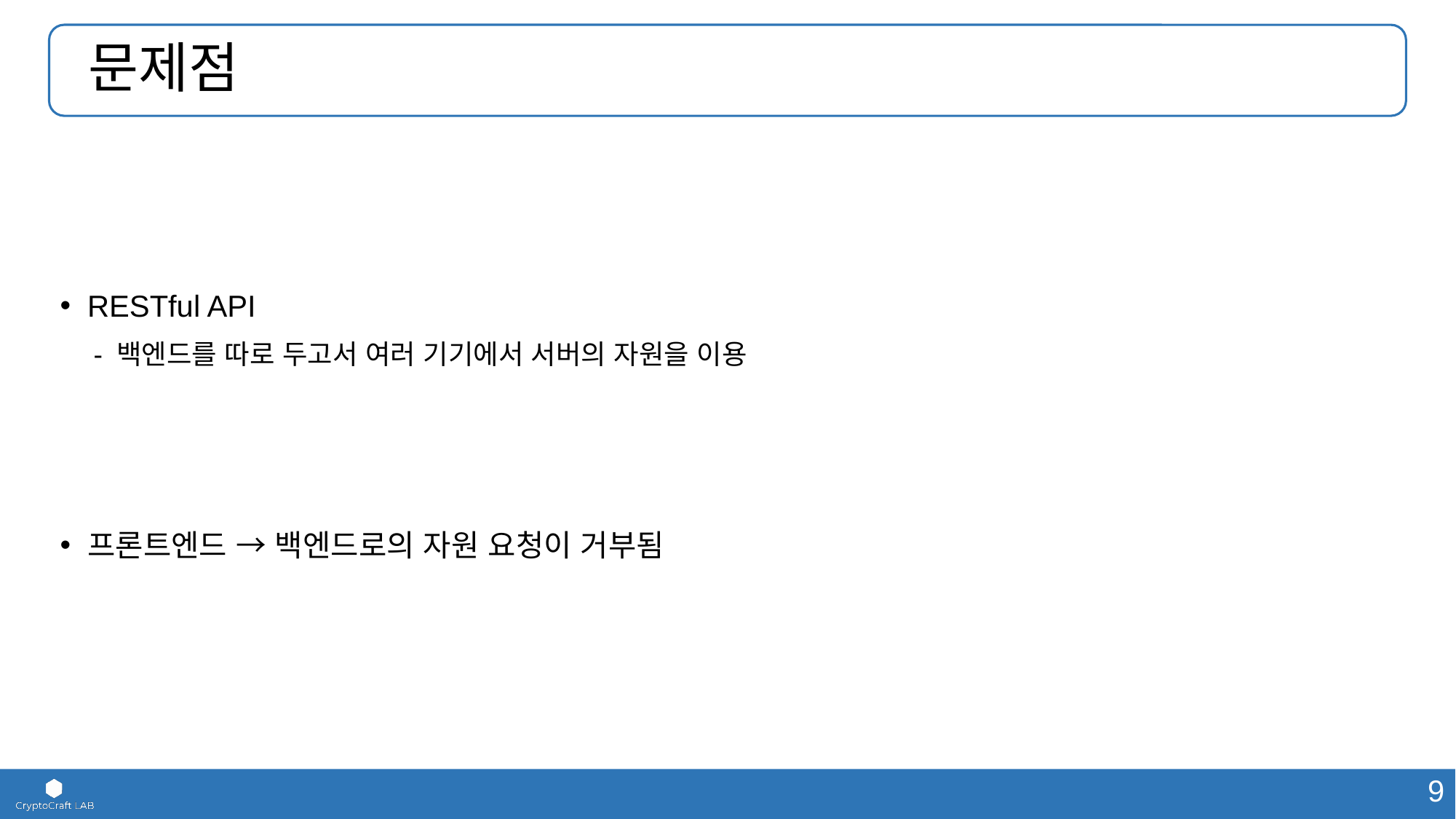

# 문제점

RESTful API
    - 백엔드를 따로 두고서 여러 기기에서 서버의 자원을 이용

프론트엔드 → 백엔드로의 자원 요청이 거부됨